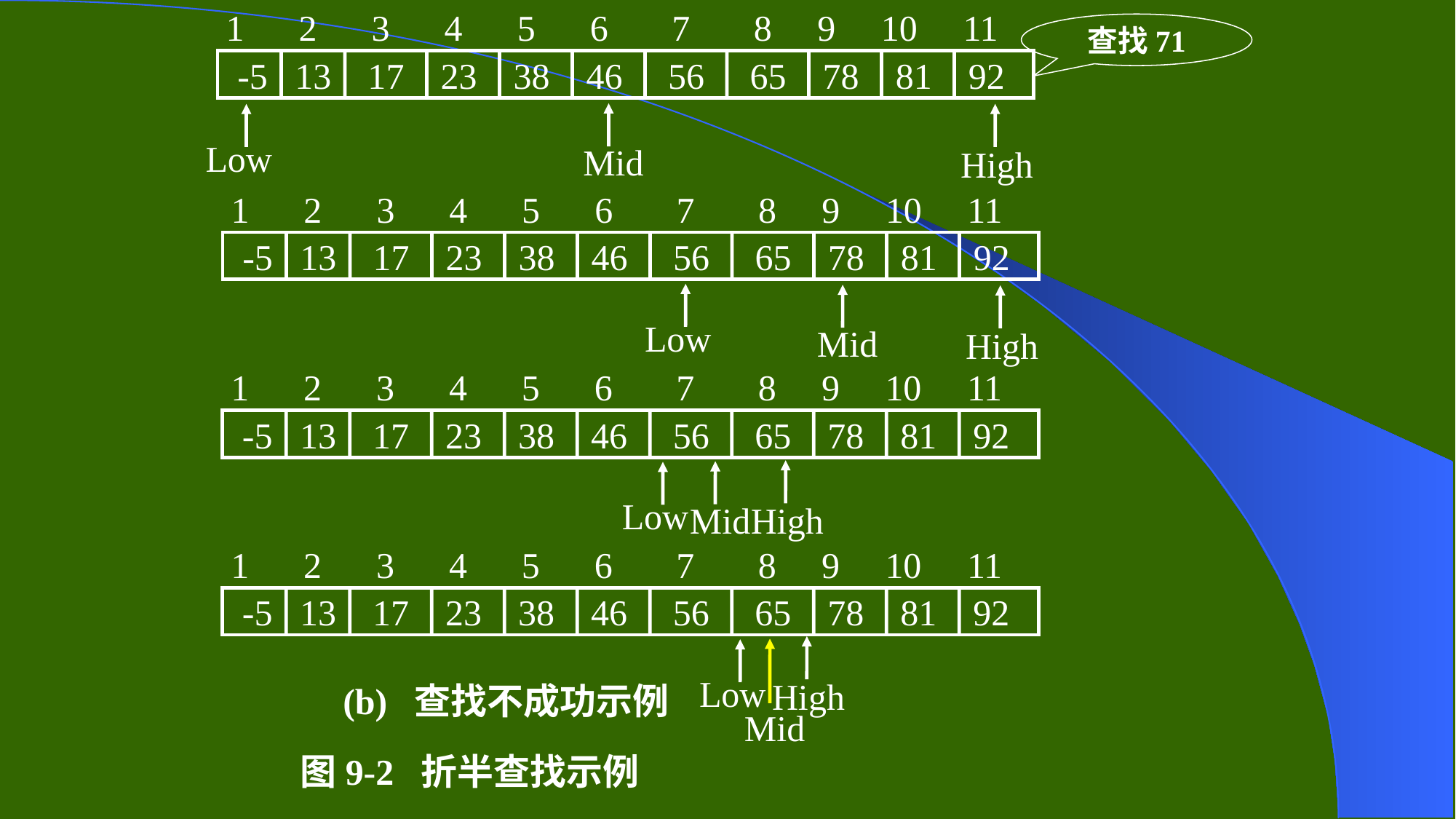

1      2      3      4      5      6       7       8     9     10     11
 -5   13    17    23    38    46     56     65    78    81    92

Mid

Low

High
查找71
1      2      3      4      5      6       7       8     9     10     11
 -5   13    17    23    38    46     56     65    78    81    92

Low

Mid

High
1      2      3      4      5      6       7       8     9     10     11
 -5   13    17    23    38    46     56     65    78    81    92

High

Mid

Low
1      2      3      4      5      6       7       8     9     10     11
 -5   13    17    23    38    46     56     65    78    81    92

High

Mid

Low
(b)  查找不成功示例
图9-2  折半查找示例